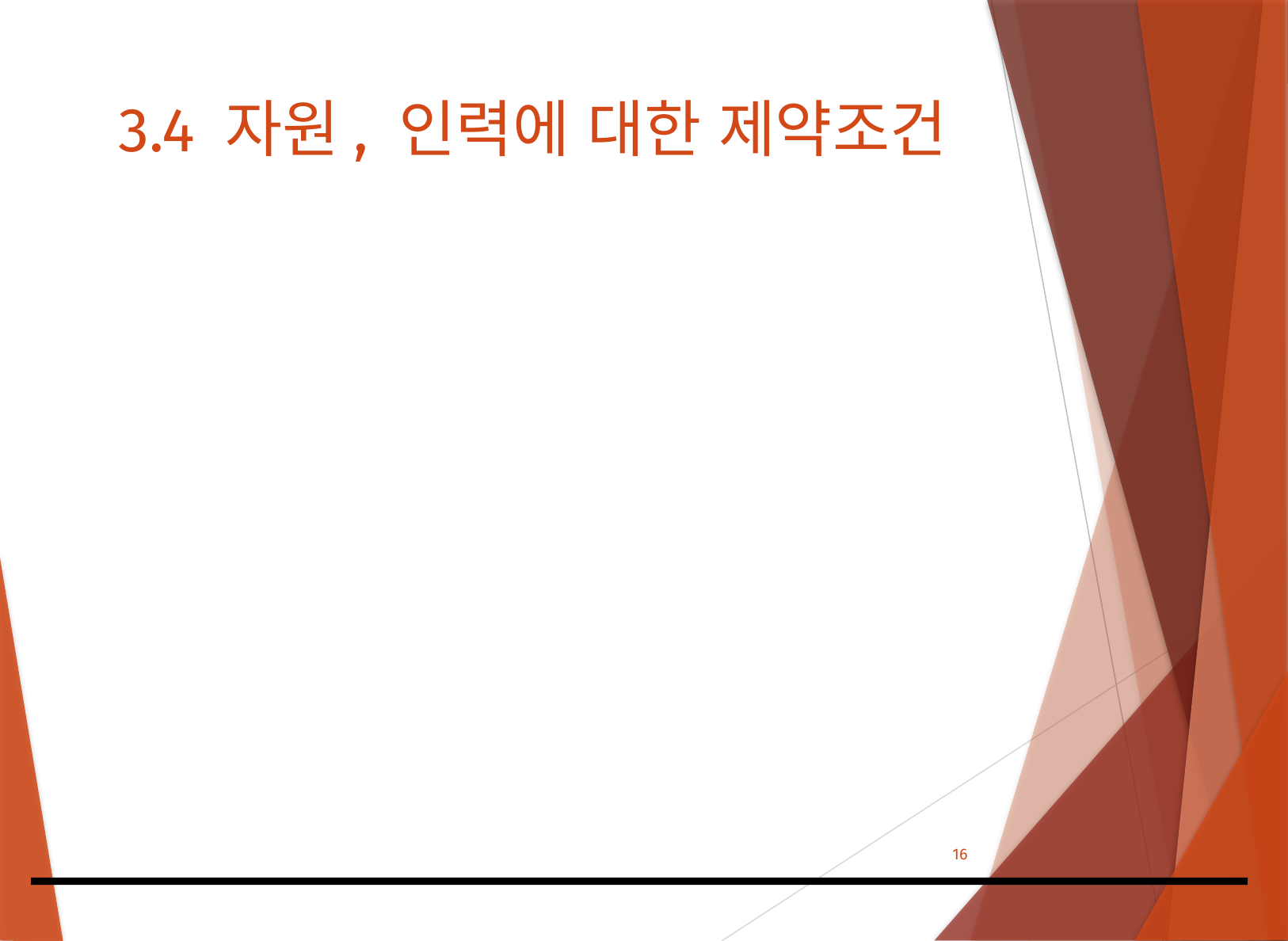

# 3.4 자원, 인력에 대한 제약조건

16